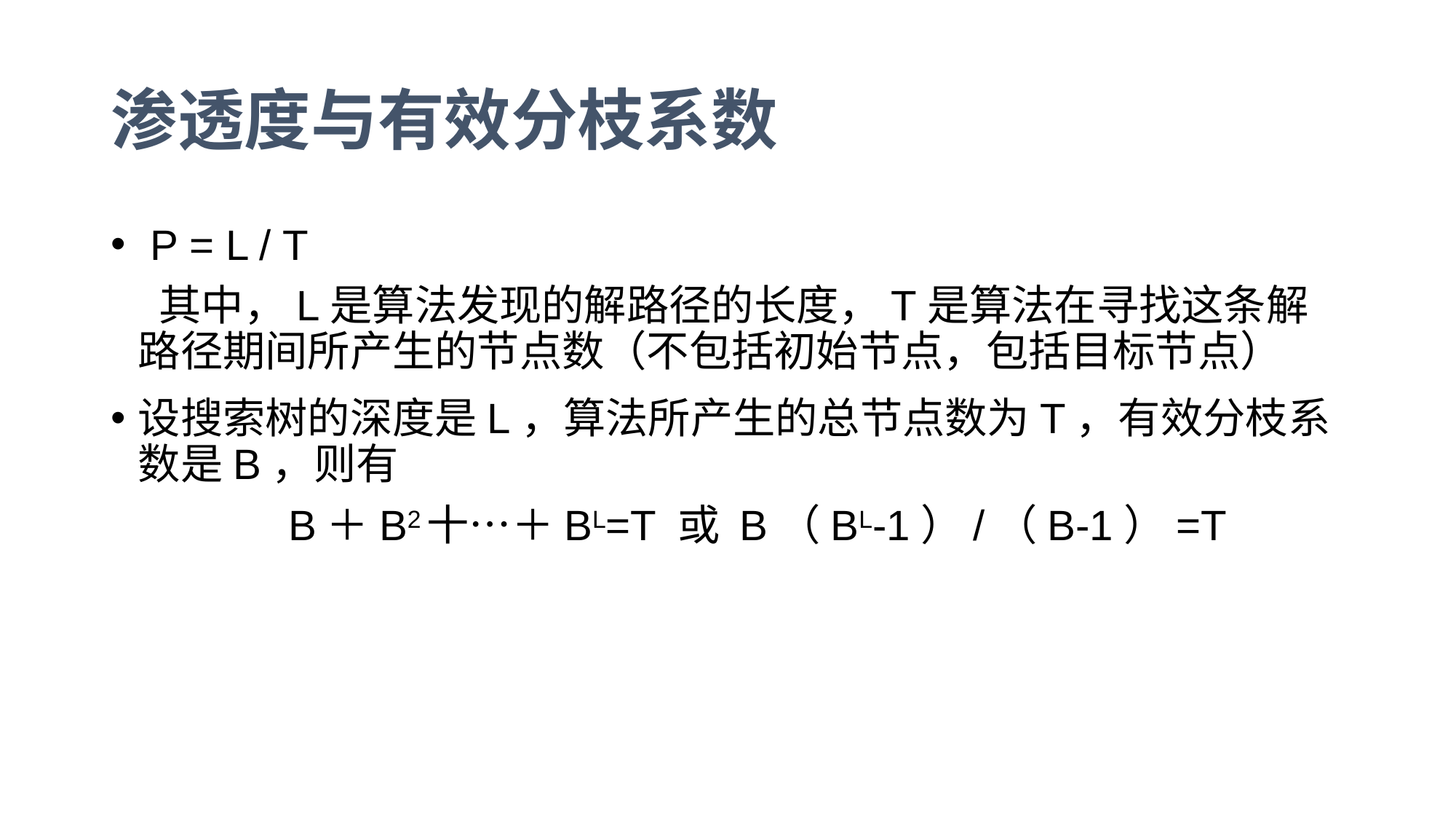

# 渗透度与有效分枝系数
 P = L / T
    其中，L是算法发现的解路径的长度，T是算法在寻找这条解路径期间所产生的节点数（不包括初始节点，包括目标节点）
设搜索树的深度是L，算法所产生的总节点数为T，有效分枝系数是B，则有
               B＋B2十…＋BL=T 或 B（BL-1）/（B-1）=T